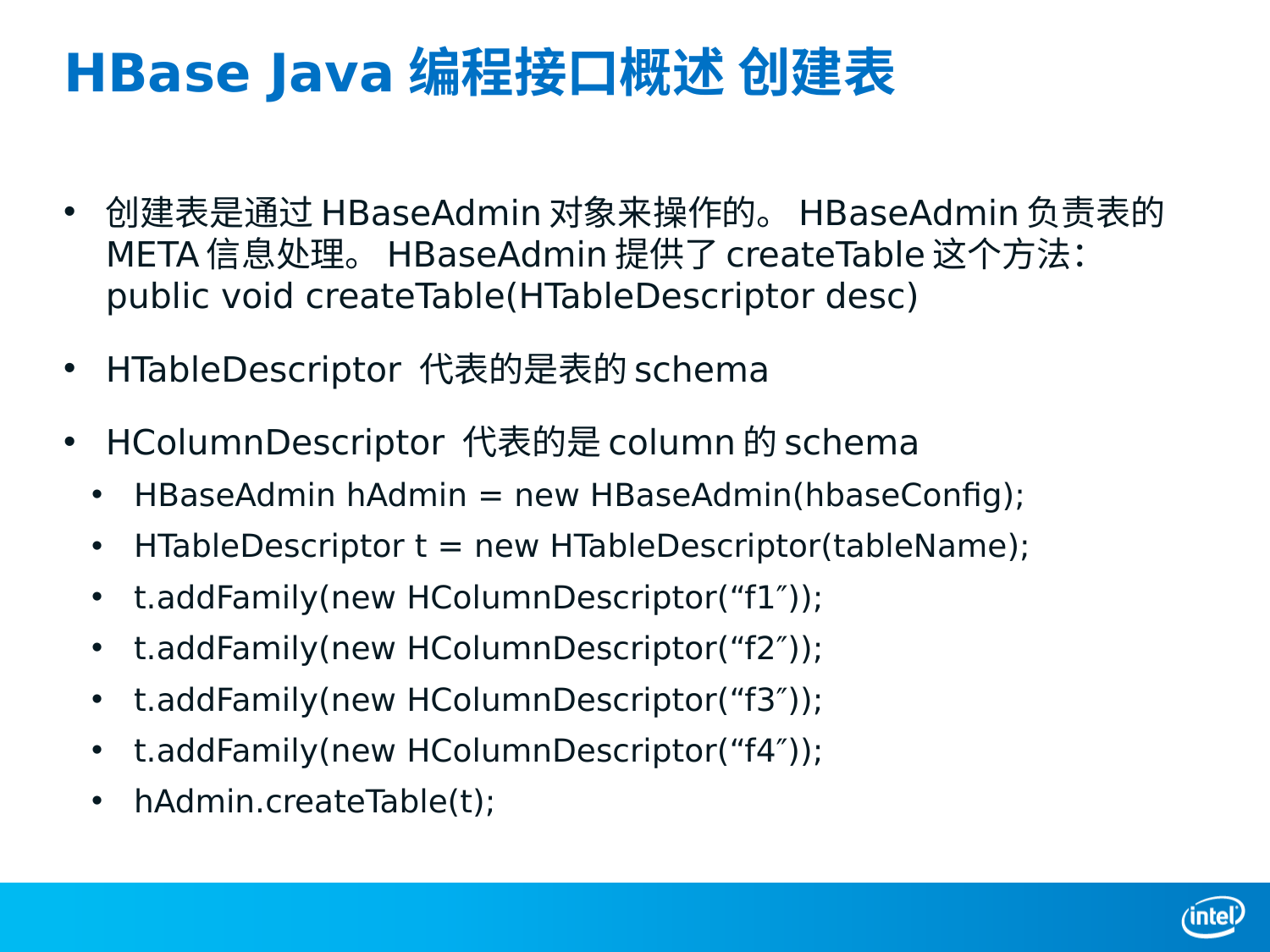

# HBase Java编程接口概述 创建表
创建表是通过HBaseAdmin对象来操作的。HBaseAdmin负责表的META信息处理。HBaseAdmin提供了createTable这个方法：public void createTable(HTableDescriptor desc)
HTableDescriptor 代表的是表的schema
HColumnDescriptor 代表的是column的schema
HBaseAdmin hAdmin = new HBaseAdmin(hbaseConfig);
HTableDescriptor t = new HTableDescriptor(tableName);
t.addFamily(new HColumnDescriptor(“f1″));
t.addFamily(new HColumnDescriptor(“f2″));
t.addFamily(new HColumnDescriptor(“f3″));
t.addFamily(new HColumnDescriptor(“f4″));
hAdmin.createTable(t);